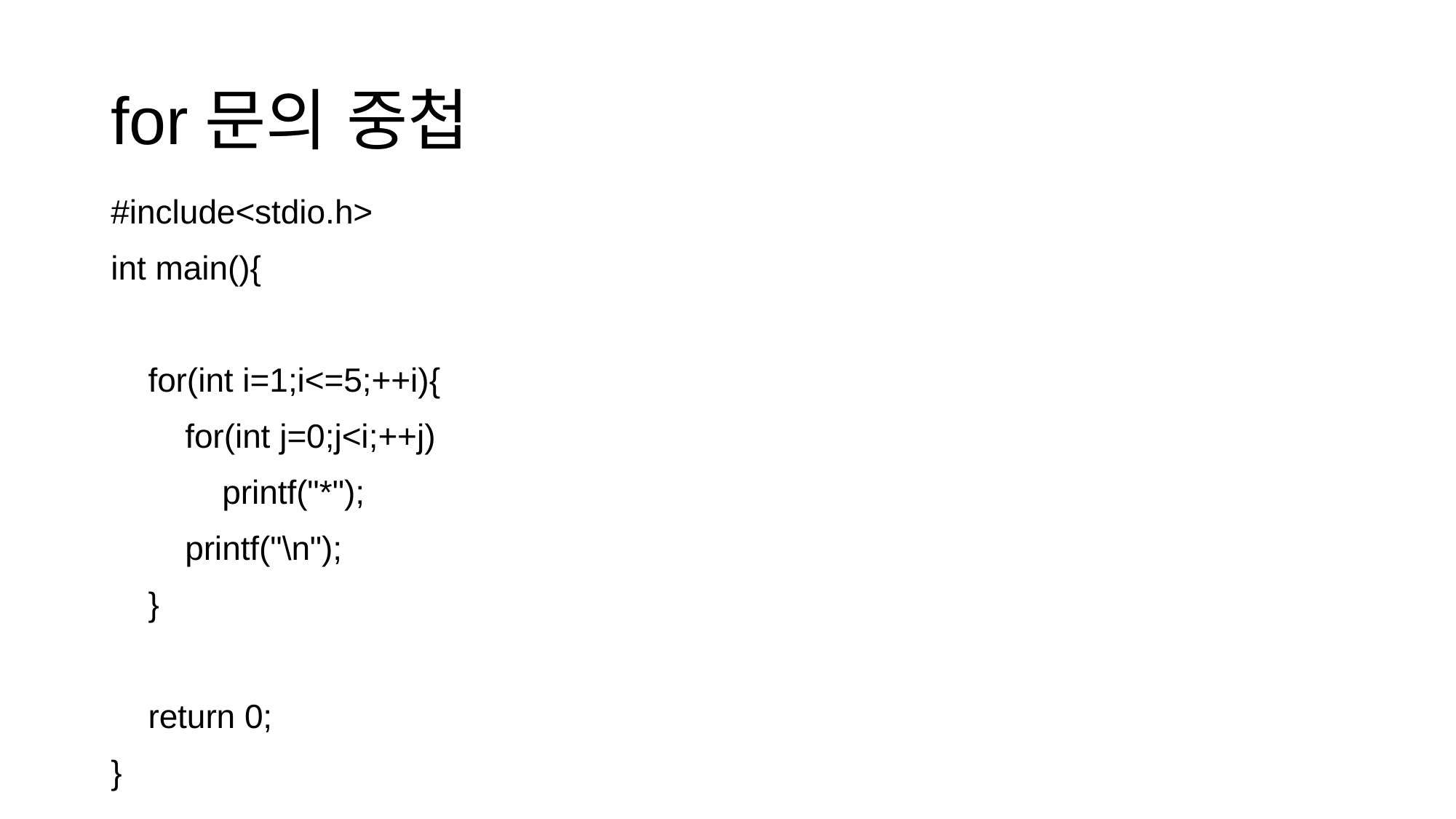

# for문의 중첩
#include<stdio.h>
int main(){

    for(int i=1;i<=5;++i){
        for(int j=0;j<i;++j)
            printf("*");
        printf("\n");
    }

    return 0;
}